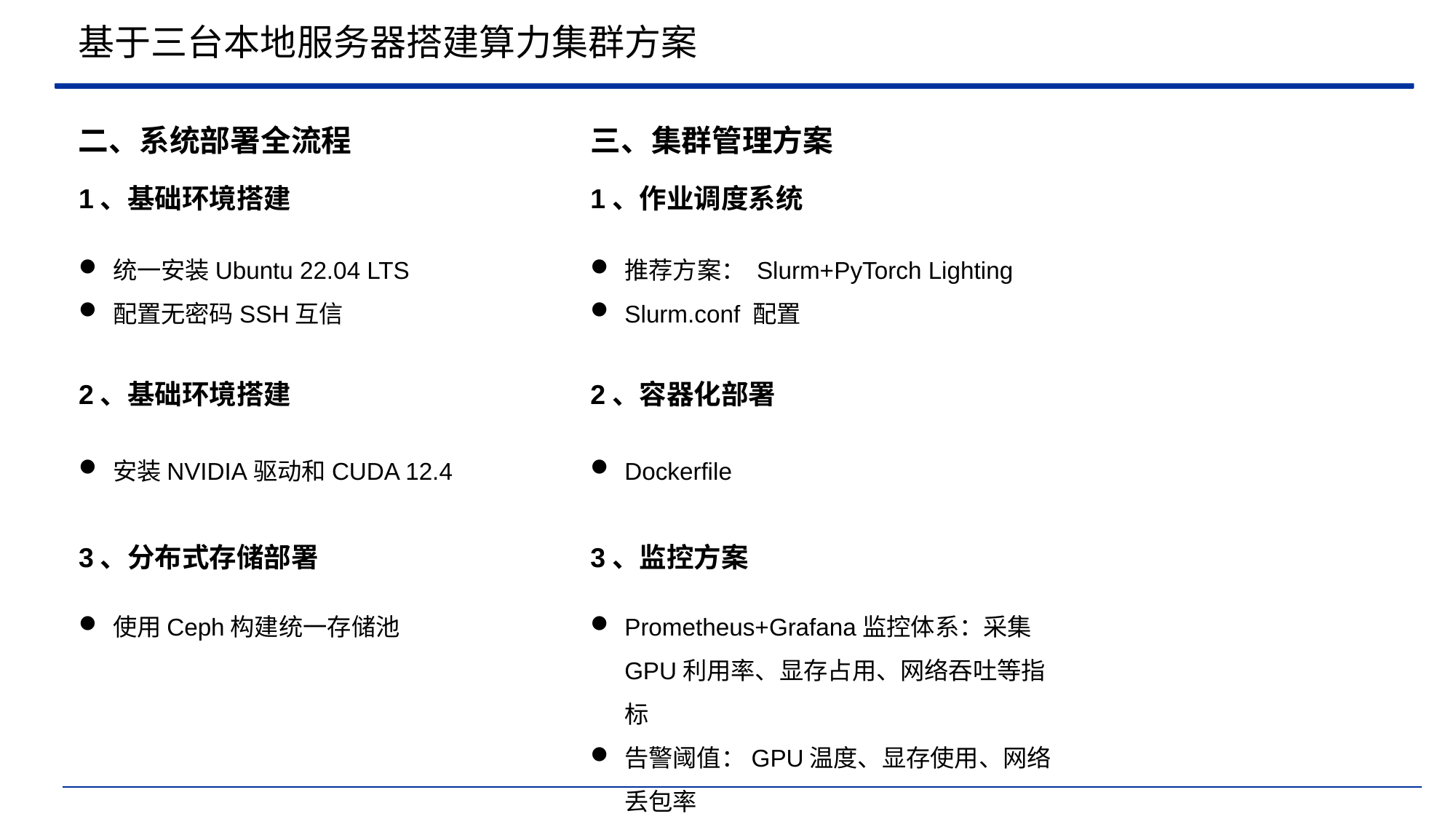

基于三台本地服务器搭建算力集群方案
二、系统部署全流程
1、基础环境搭建
统一安装Ubuntu 22.04 LTS
配置无密码SSH互信
2、基础环境搭建
安装NVIDIA驱动和CUDA 12.4
3、分布式存储部署
使用Ceph构建统一存储池
核心点
三、集群管理方案
1、作业调度系统
推荐方案： Slurm+PyTorch Lighting
Slurm.conf 配置
2、容器化部署
Dockerfile
3、监控方案
Prometheus+Grafana监控体系：采集GPU利用率、显存占用、网络吞吐等指标
告警阈值：GPU温度、显存使用、网络丢包率
核心点